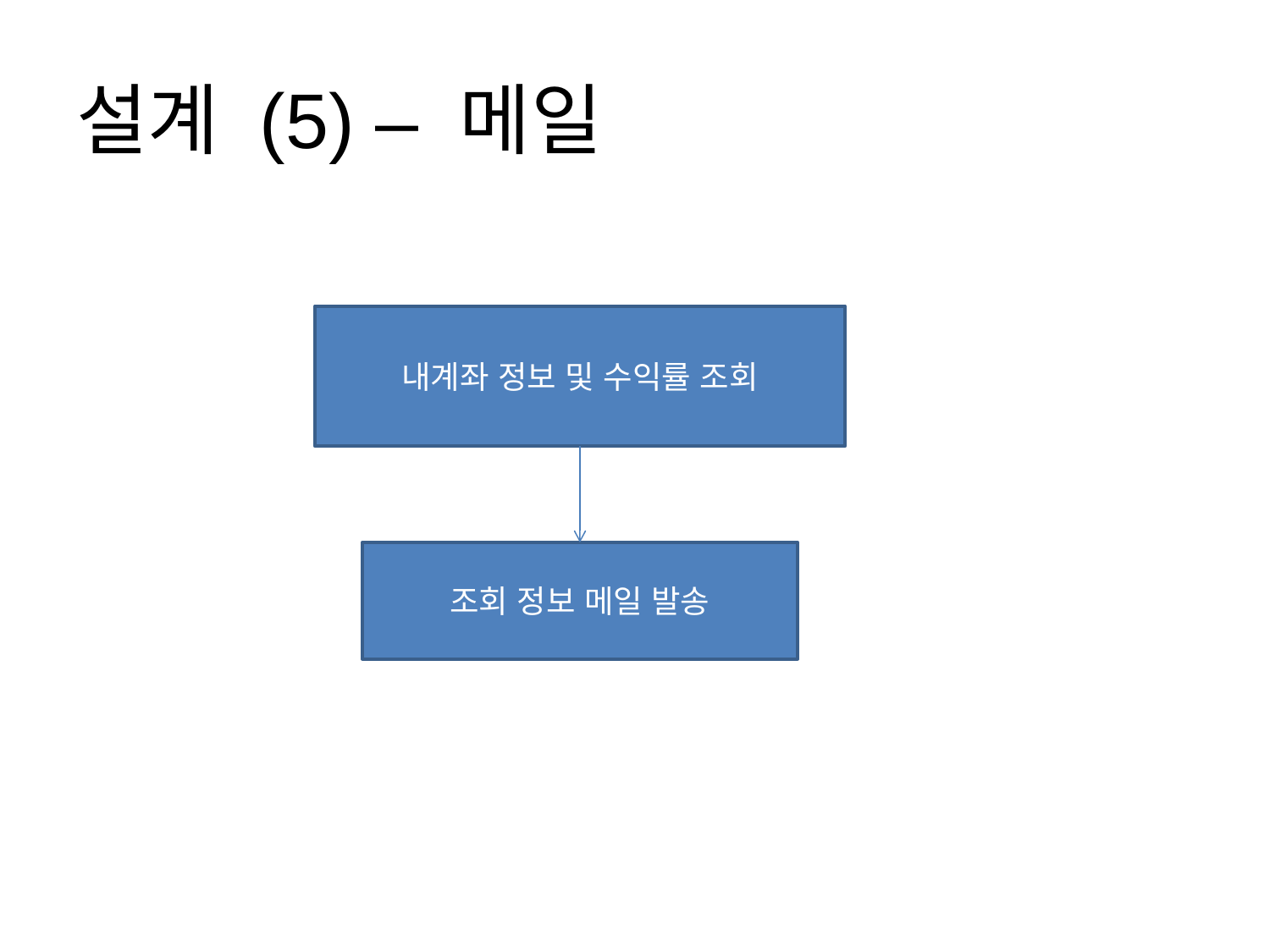

# 설계 (5) – 메일
내계좌 정보 및 수익률 조회
조회 정보 메일 발송